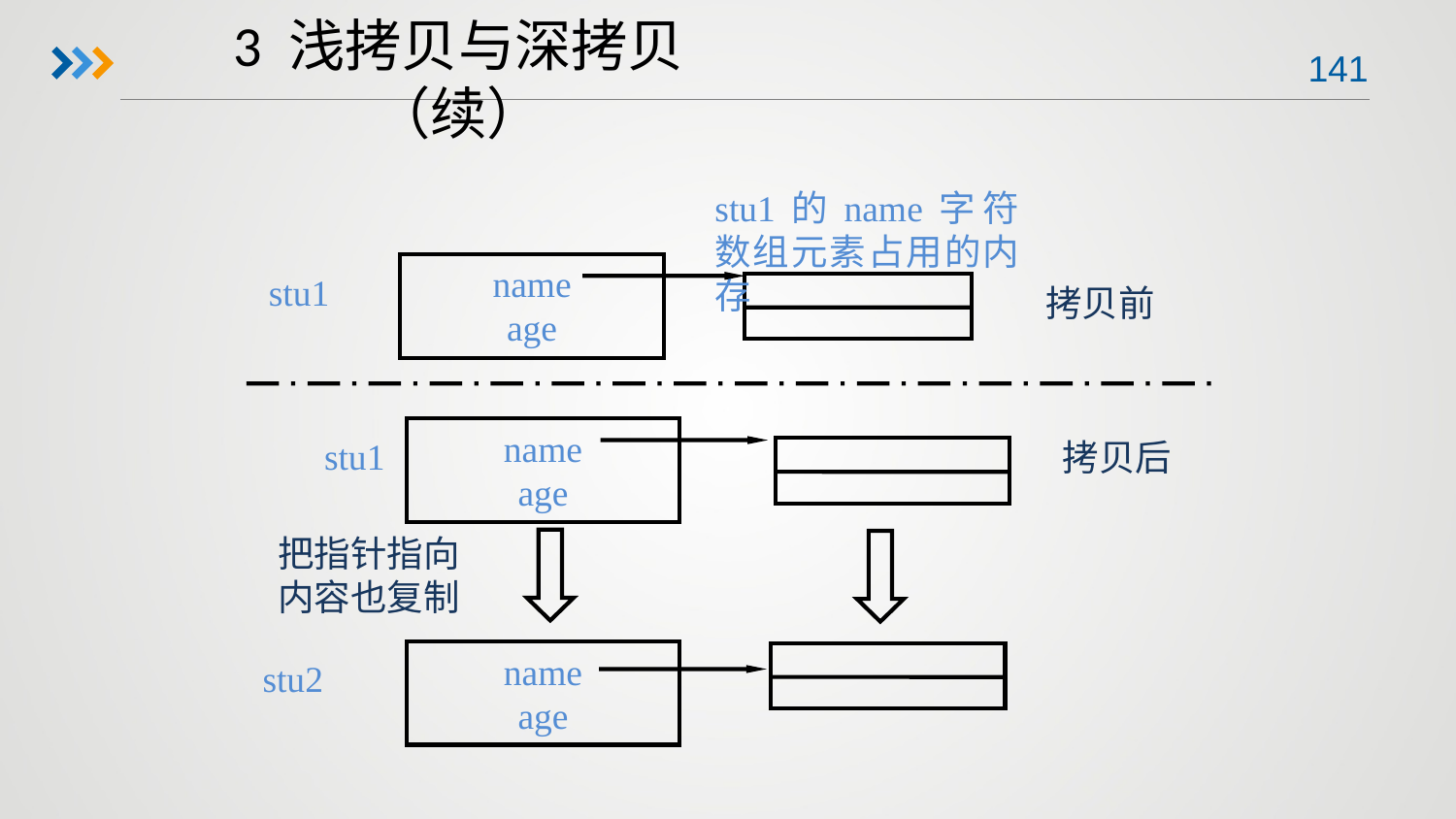

3 浅拷贝与深拷贝（续）
stu1的name字符数组元素占用的内存
name
age
       stu1

拷贝前

name
age
             stu1
拷贝后

把指针指向内容也复制

name
age

         stu2